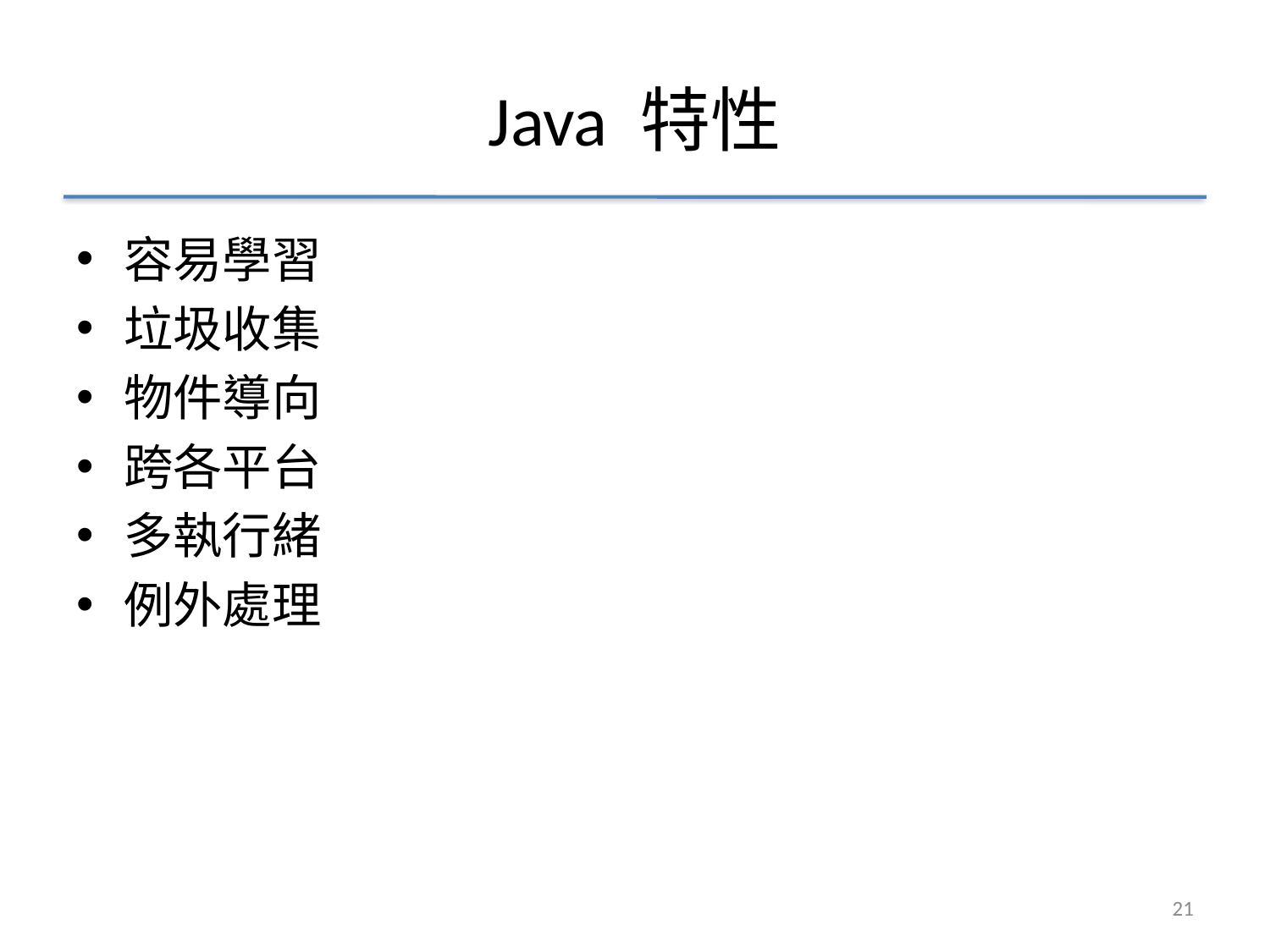

# Java 特性
容易學習
垃圾收集
物件導向
跨各平台
多執行緒
例外處理

21